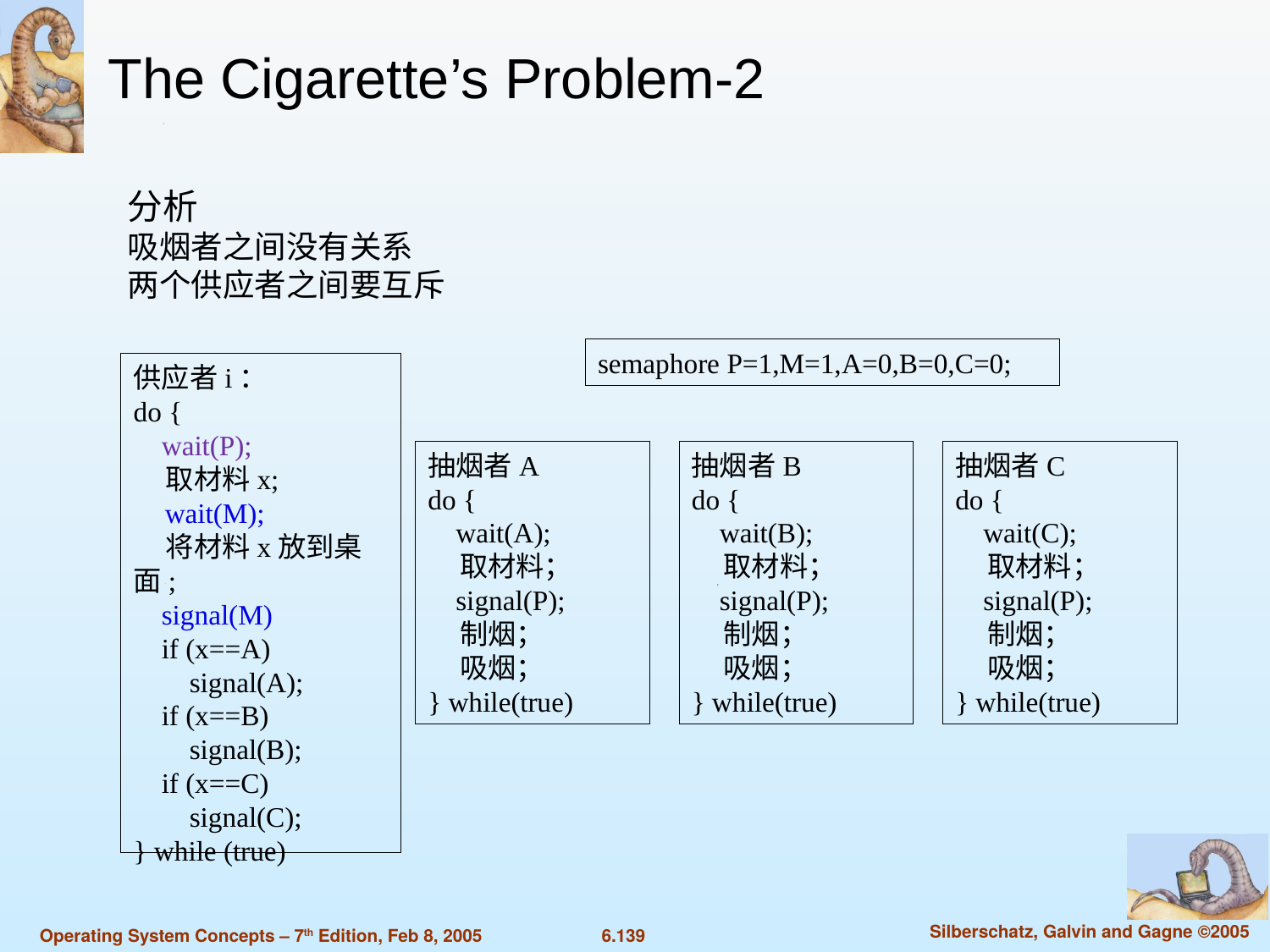

The Cigarette’s Problem-2
分析
吸烟者之间没有关系
两个供应者之间要互斥

semaphore P=1,M=1,A=0,B=0,C=0;
供应者i：
do {
    wait(P);
    取材料x;
    wait(M);
    将材料x放到桌面;
    signal(M)
    if (x==A)
        signal(A);
    if (x==B)
        signal(B);
    if (x==C)
        signal(C);
} while (true)

抽烟者A
do {
    wait(A);
    取材料；
    signal(P);
    制烟；
    吸烟；
} while(true)
抽烟者B
do {
    wait(B);
    取材料；
    signal(P);
    制烟；
    吸烟；
} while(true)
抽烟者C
do {
    wait(C);
    取材料；
    signal(P);
    制烟；
    吸烟；
} while(true)